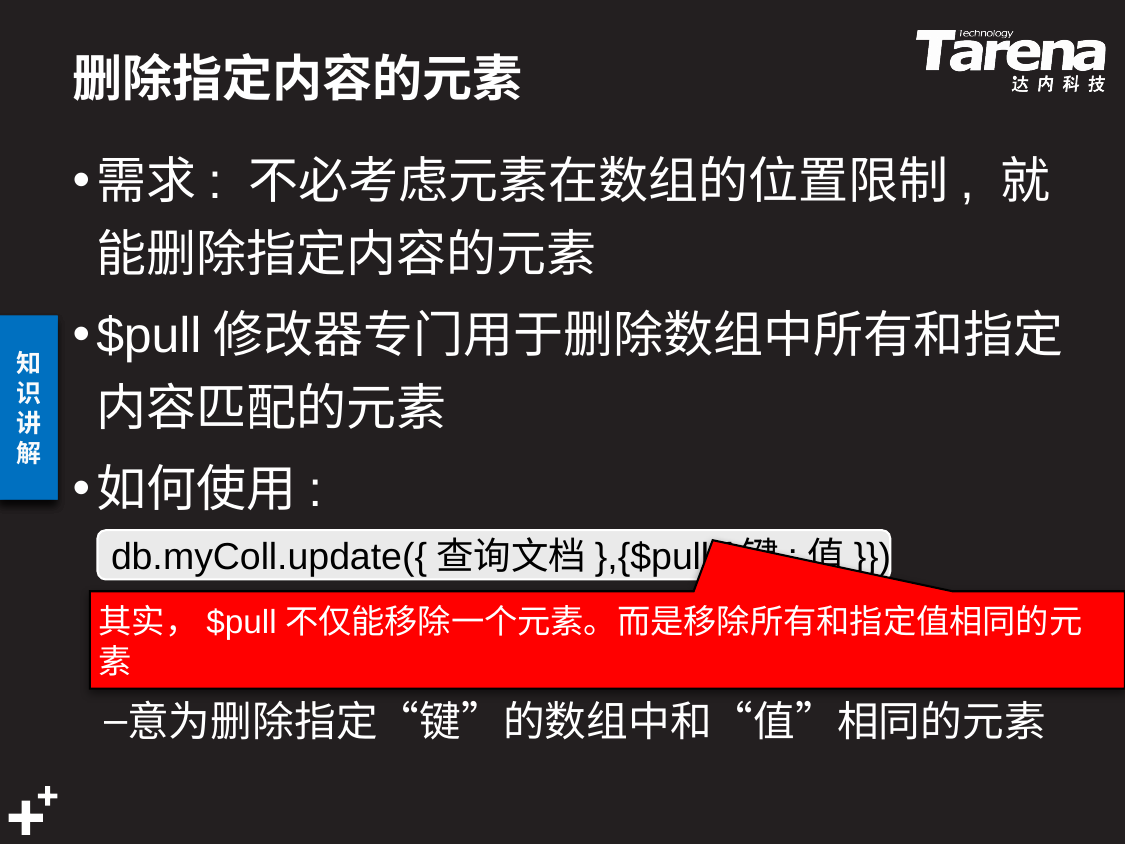

# 删除指定内容的元素
需求: 不必考虑元素在数组的位置限制, 就能删除指定内容的元素
$pull修改器专门用于删除数组中所有和指定内容匹配的元素
如何使用:

意为删除指定“键”的数组中和“值”相同的元素
db.myColl.update({查询文档},{$pull:{键:值}})
其实，$pull不仅能移除一个元素。而是移除所有和指定值相同的元素